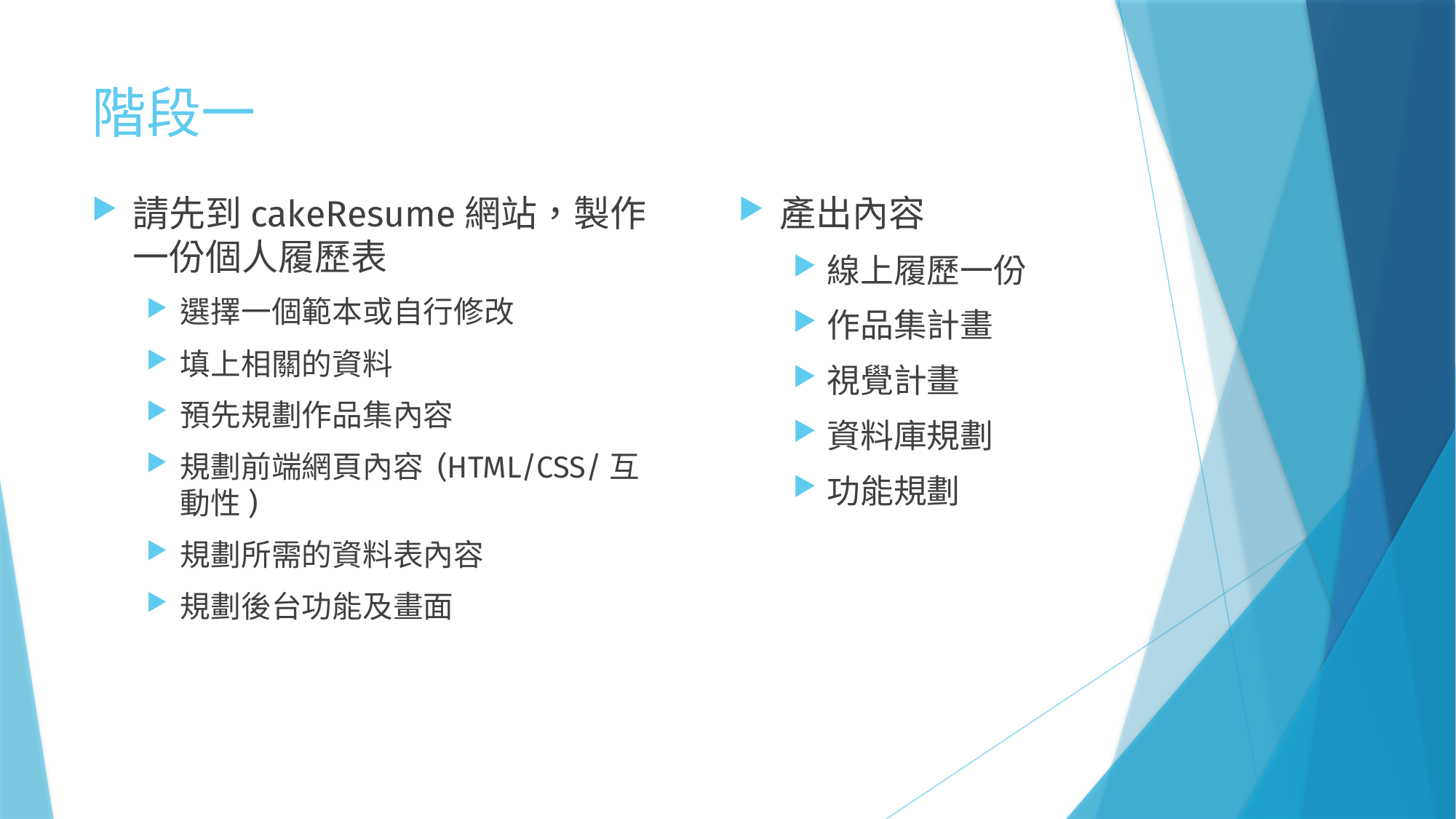

# 階段一
請先到cakeResume網站，製作一份個人履歷表
選擇一個範本或自行修改
填上相關的資料
預先規劃作品集內容
規劃前端網頁內容 (HTML/CSS/互動性)
規劃所需的資料表內容
規劃後台功能及畫面

產出內容
線上履歷一份
作品集計畫
視覺計畫
資料庫規劃
功能規劃